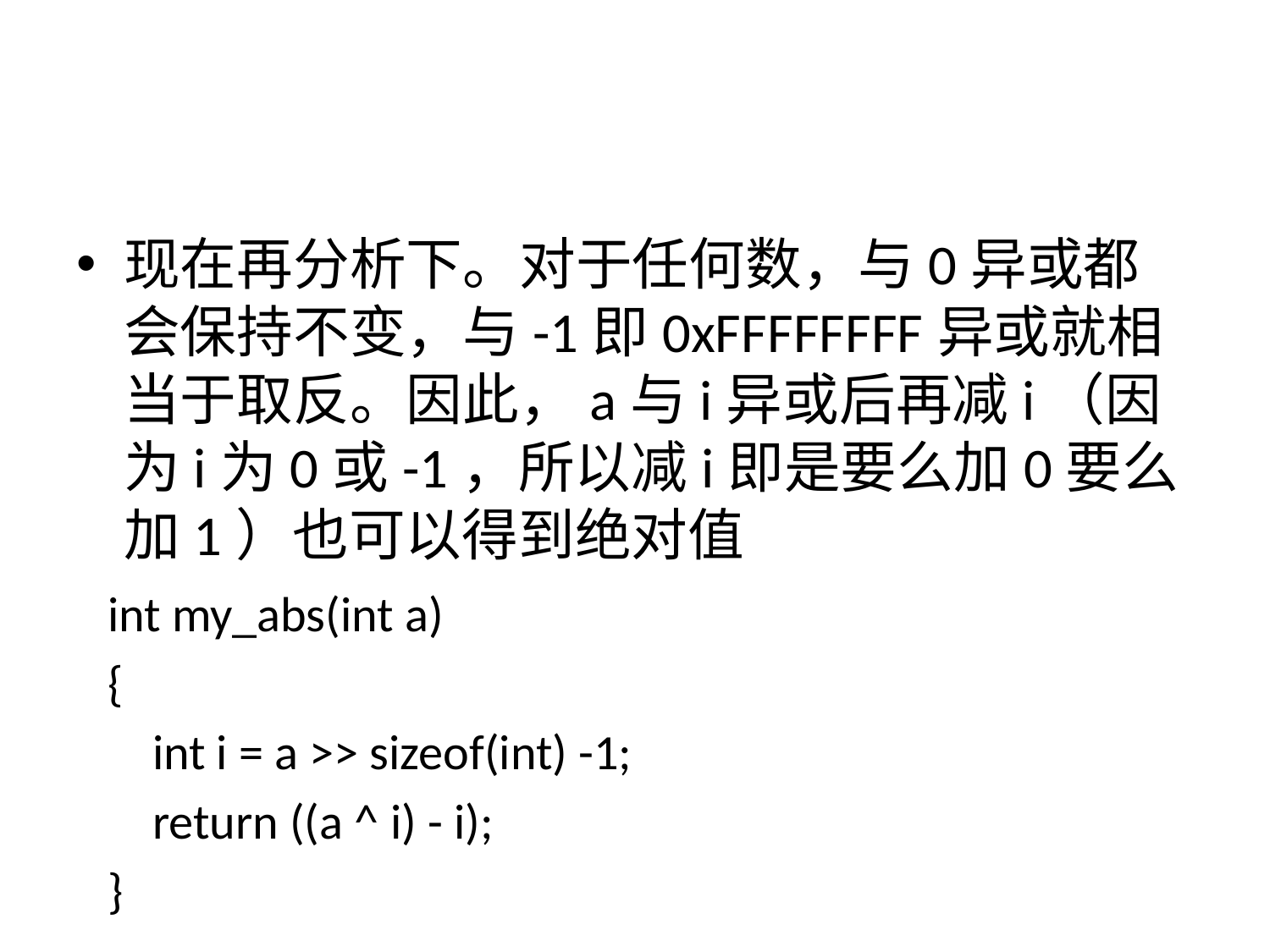

#
现在再分析下。对于任何数，与0异或都会保持不变，与-1即0xFFFFFFFF异或就相当于取反。因此，a与i异或后再减i（因为i为0或-1，所以减i即是要么加0要么加1）也可以得到绝对值
int my_abs(int a)
{
    int i = a >> sizeof(int) -1;
    return ((a ^ i) - i);
}